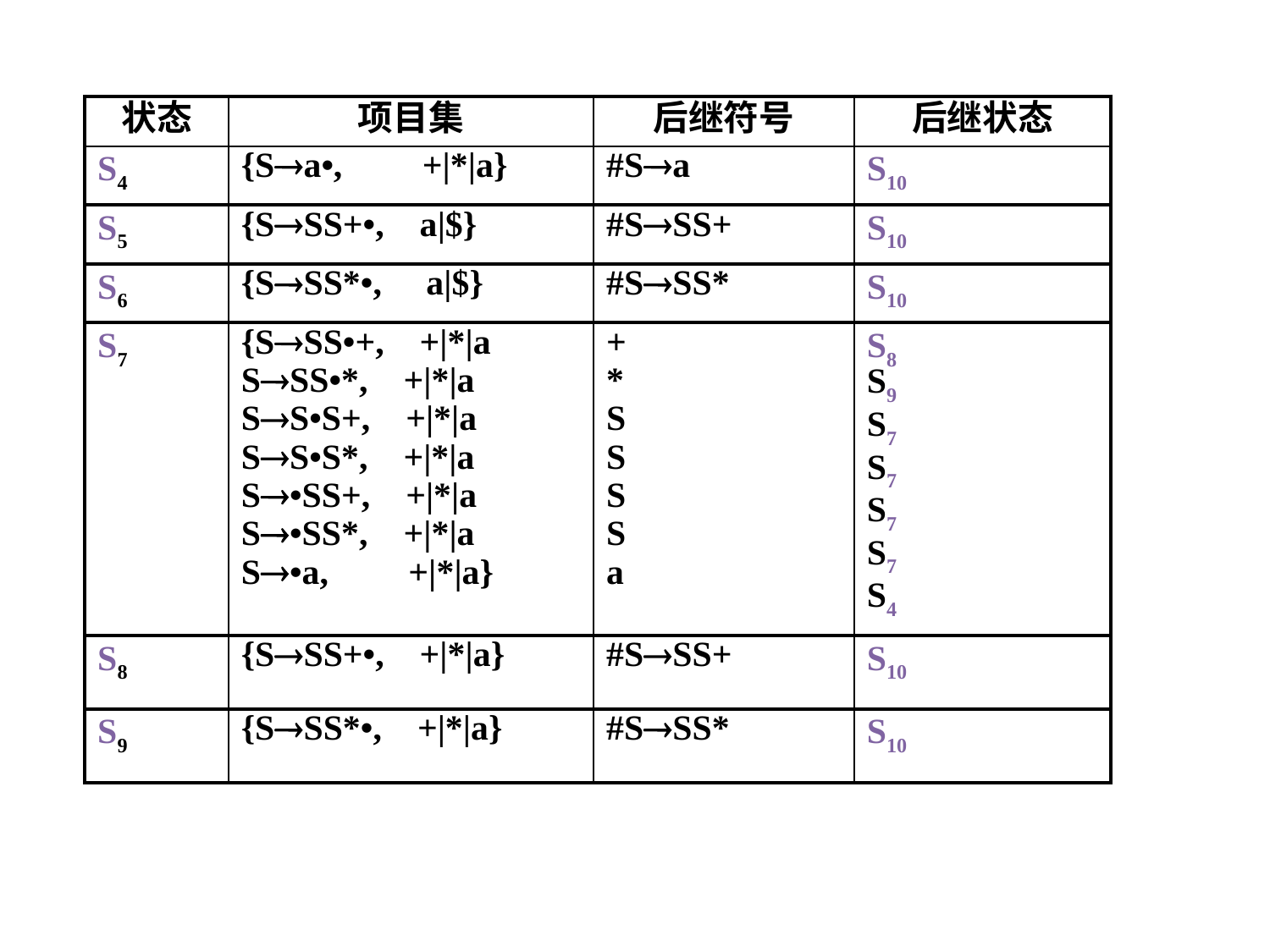

| 状态 | 项目集 | 后继符号 | 后继状态 |
| --- | --- | --- | --- |
| S4 | {S→a•, +|\*|a} | #S→a | S10 |
| S5 | {S→SS+•, a|$} | #S→SS+ | S10 |
| S6 | {S→SS\*•, a|$} | #S→SS\* | S10 |
| S7 | {S→SS•+, +|\*|a S→SS•\*, +|\*|a S→S•S+, +|\*|a S→S•S\*, +|\*|a S→•SS+, +|\*|a S→•SS\*, +|\*|a S→•a, +|\*|a} | + \* S S S S a | S8 S9 S7 S7 S7 S7 S4 |
| S8 | {S→SS+•, +|\*|a} | #S→SS+ | S10 |
| S9 | {S→SS\*•, +|\*|a} | #S→SS\* | S10 |